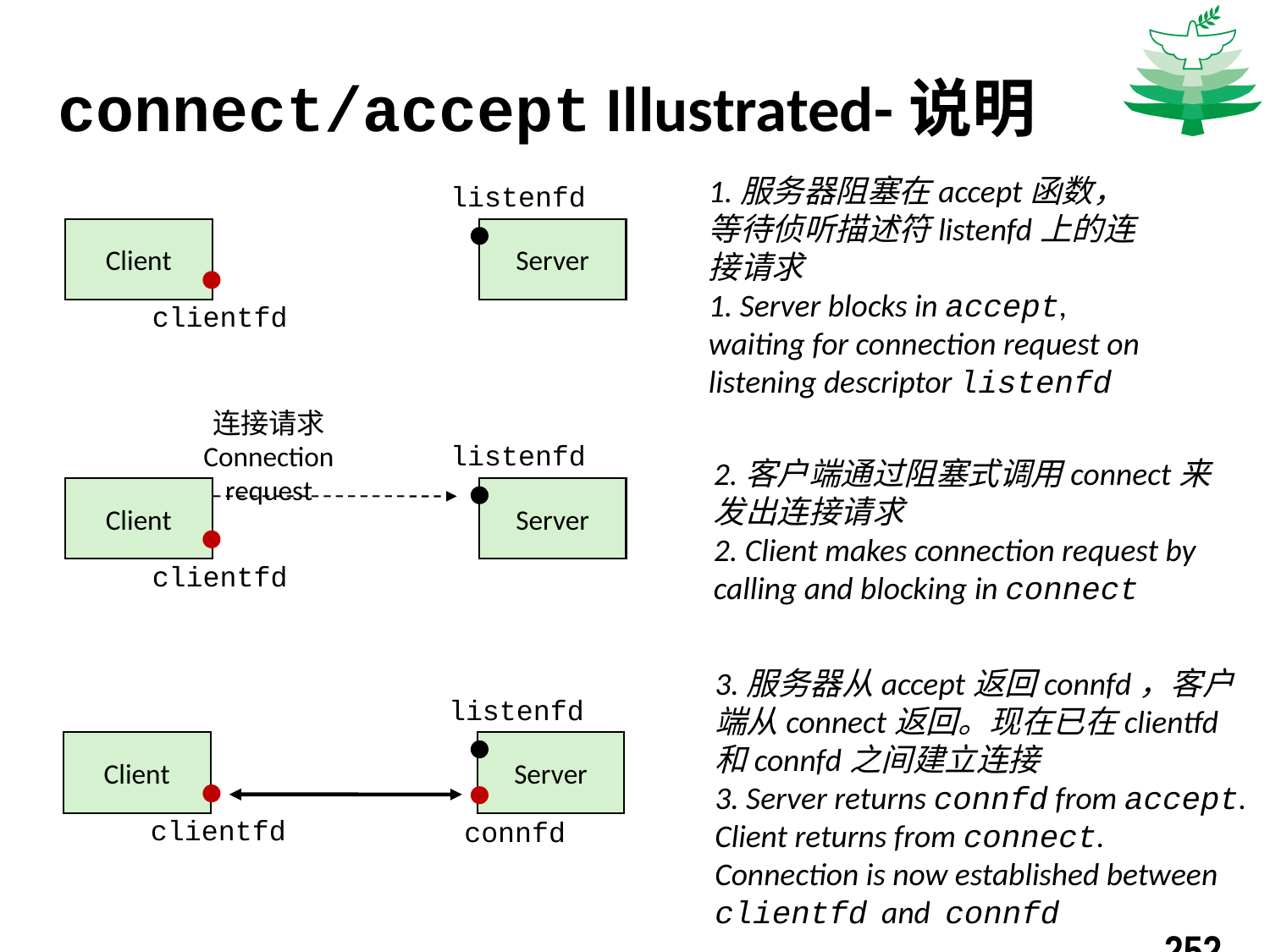

# connect/accept Illustrated-说明
1.服务器阻塞在accept函数，等待侦听描述符listenfd上的连接请求
1. Server blocks in accept, waiting for connection request on listening descriptor listenfd
listenfd
Client
Server

clientfd
连接请求
Connection
request
listenfd
2.客户端通过阻塞式调用connect来发出连接请求
2. Client makes connection request by calling and blocking in connect
Client
Server

clientfd
3.服务器从accept返回connfd，客户端从connect返回。现在已在clientfd和connfd之间建立连接
3. Server returns connfd from accept. Client returns from connect. Connection is now established between clientfd  and  connfd
listenfd
Client
Server

clientfd
connfd